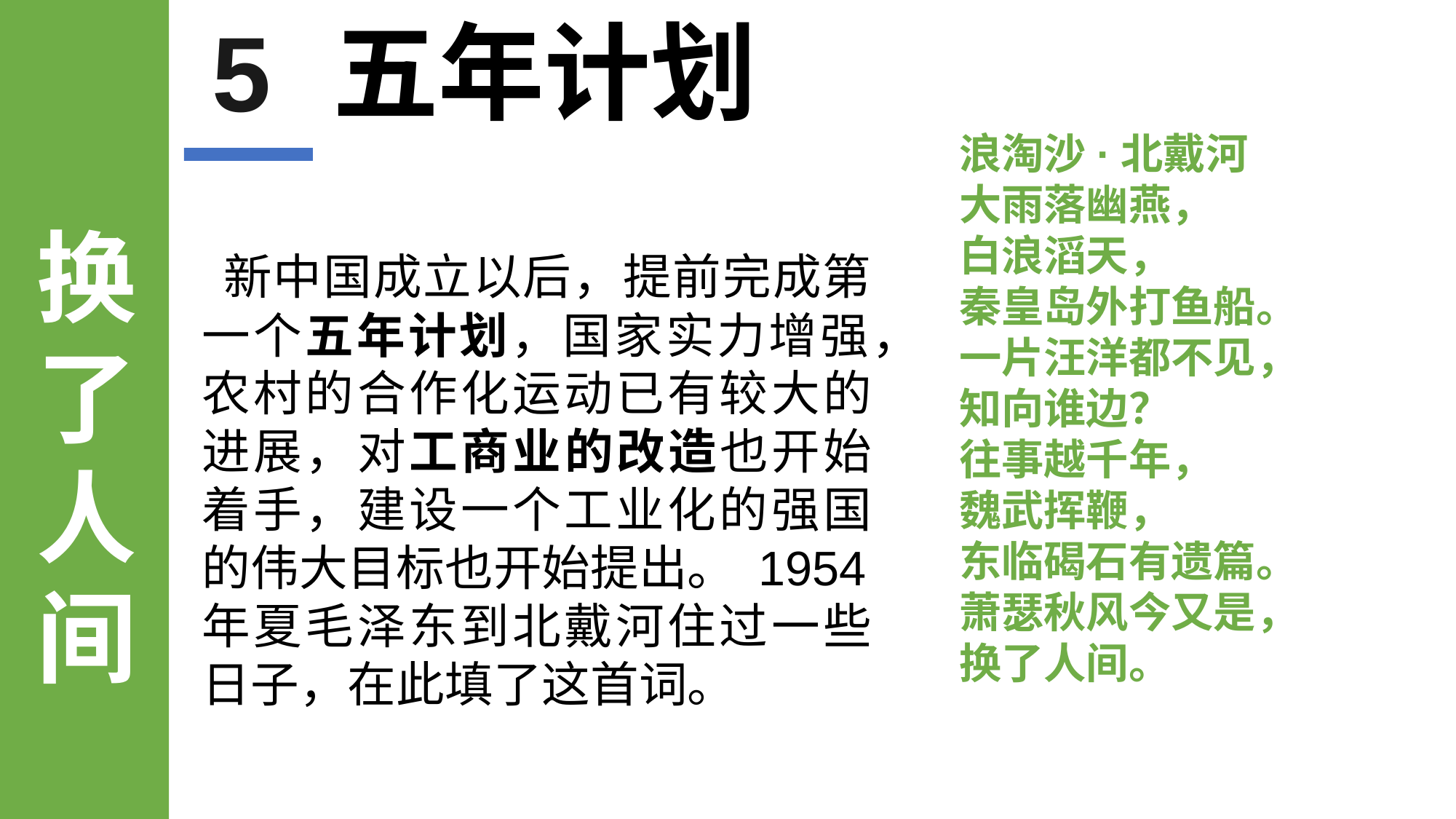

5
五年计划
浪淘沙·北戴河
大雨落幽燕，
白浪滔天，
秦皇岛外打鱼船。
一片汪洋都不见，
知向谁边？
往事越千年，
魏武挥鞭，
东临碣石有遗篇。
萧瑟秋风今又是，
换了人间。

换了人间
到
延
安
新中国成立以后，提前完成第一个五年计划，国家实力增强，农村的合作化运动已有较大的进展，对工商业的改造也开始着手，建设一个工业化的强国的伟大目标也开始提出。 1954年夏毛泽东到北戴河住过一些日子，在此填了这首词。